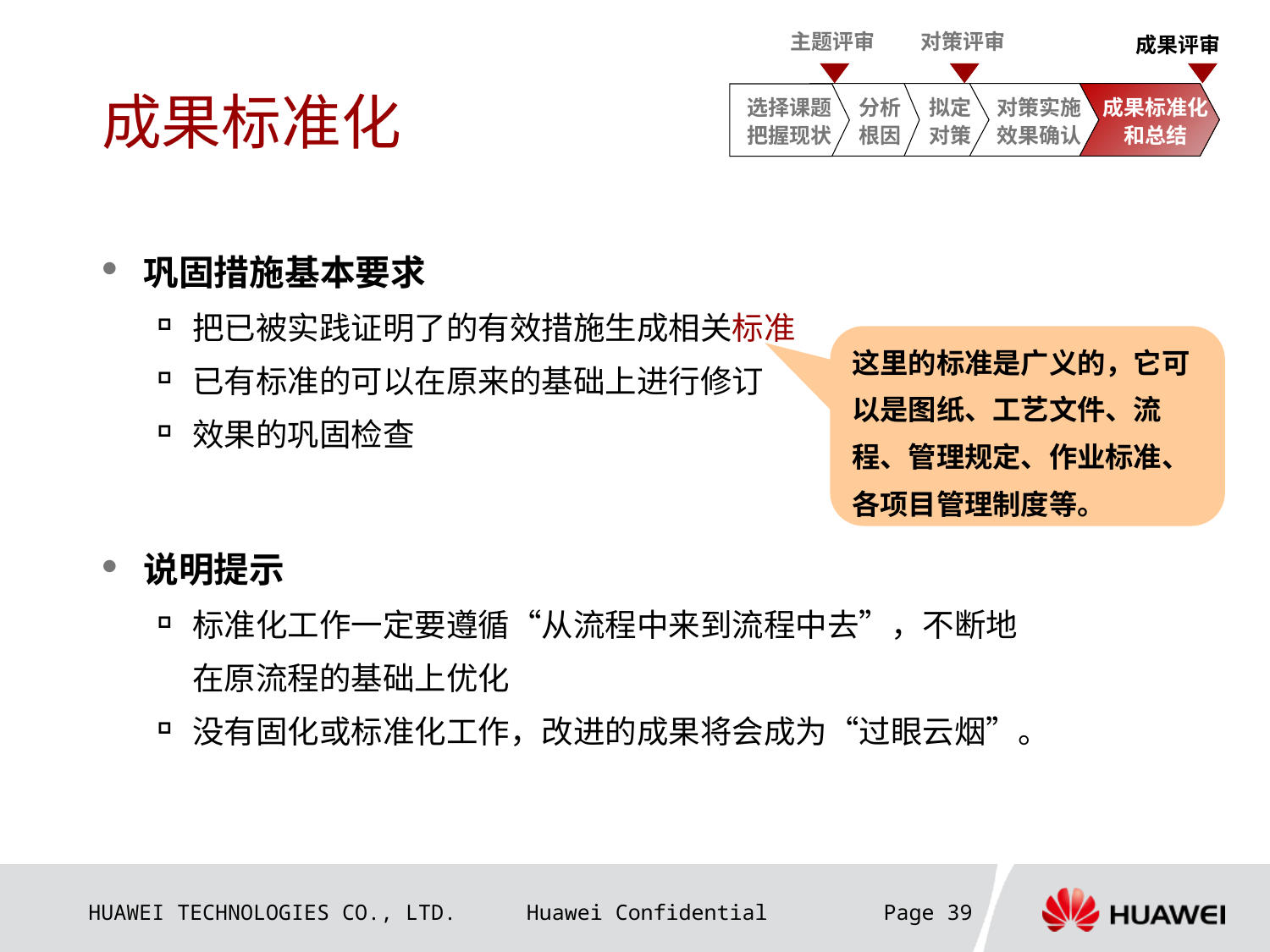

主题评审
对策评审
 成果评审

选择课题
把握现状
分析根因
拟定对策
对策实施
效果确认
成果标准化
和总结
# 成果标准化
巩固措施基本要求
把已被实践证明了的有效措施生成相关标准
已有标准的可以在原来的基础上进行修订
效果的巩固检查

说明提示
标准化工作一定要遵循“从流程中来到流程中去”，不断地在原流程的基础上优化
没有固化或标准化工作，改进的成果将会成为“过眼云烟”。

这里的标准是广义的，它可以是图纸、工艺文件、流程、管理规定、作业标准、各项目管理制度等。
Page 39